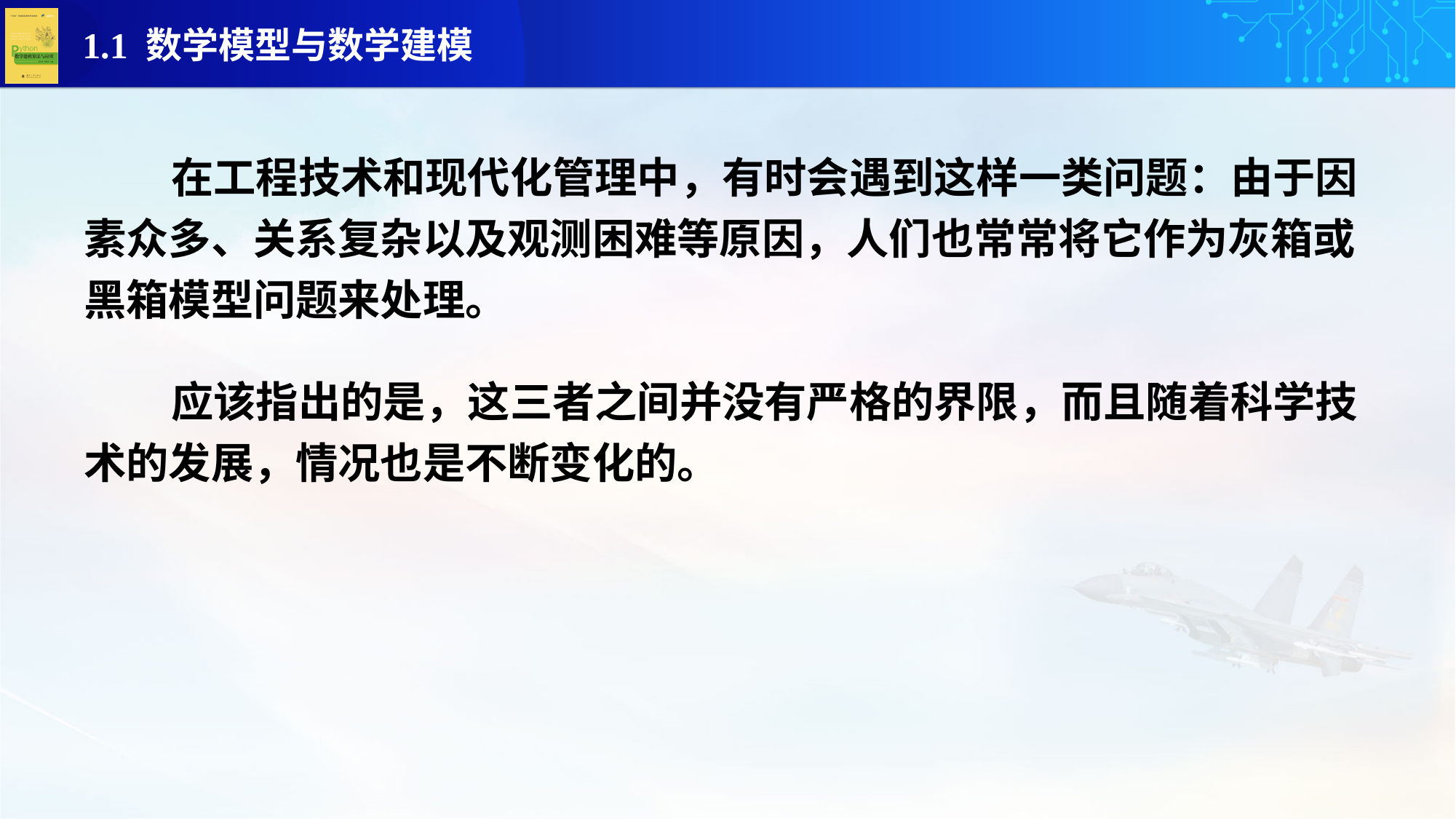

在工程技术和现代化管理中，有时会遇到这样一类问题：由于因素众多、关系复杂以及观测困难等原因，人们也常常将它作为灰箱或黑箱模型问题来处理。

        应该指出的是，这三者之间并没有严格的界限，而且随着科学技术的发展，情况也是不断变化的。